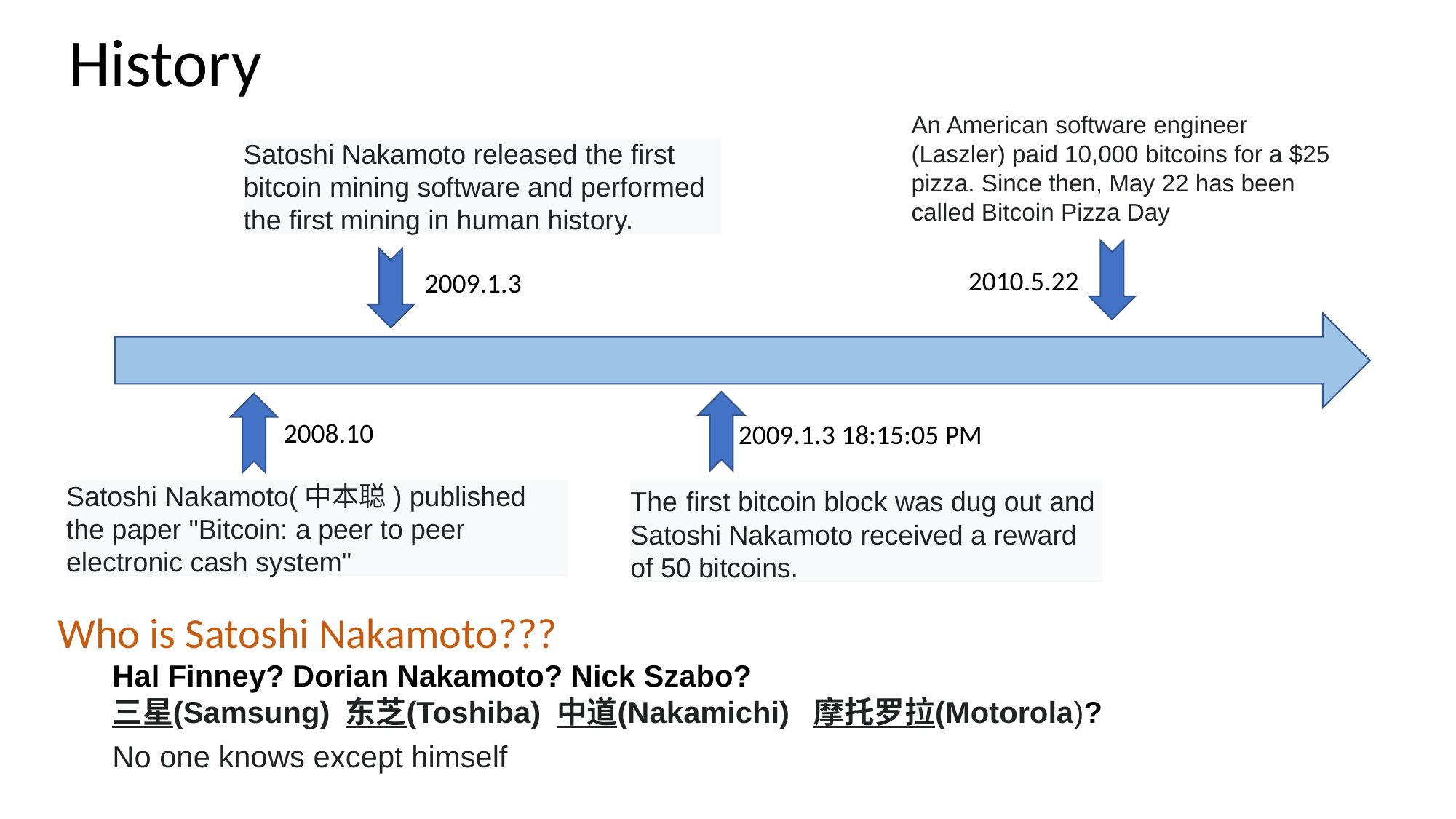

# History
An American software engineer (Laszler) paid 10,000 bitcoins for a $25 pizza. Since then, May 22 has been called Bitcoin Pizza Day
Satoshi Nakamoto released the first bitcoin mining software and performed the first mining in human history.

2010.5.22
2009.1.3

2008.10
2009.1.3 18:15:05 PM
Satoshi Nakamoto(中本聪) published the paper "Bitcoin: a peer to peer electronic cash system"
The first bitcoin block was dug out and Satoshi Nakamoto received a reward of 50 bitcoins.
Who is Satoshi Nakamoto???
Hal Finney? Dorian Nakamoto? Nick Szabo?
三星(Samsung) 东芝(Toshiba) 中道(Nakamichi)  摩托罗拉(Motorola)?
No one knows except himself